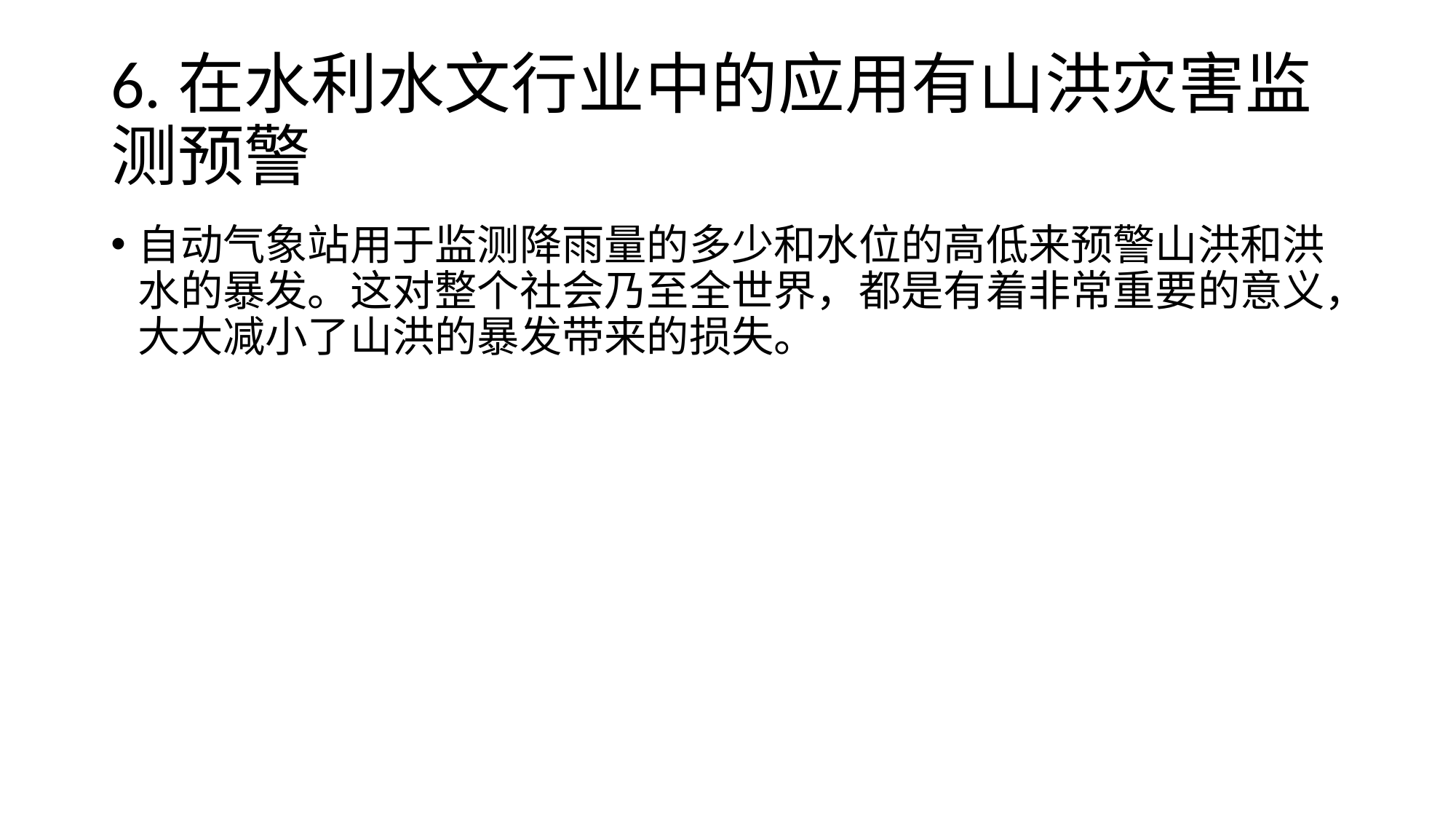

# 6.在水利水文行业中的应用有山洪灾害监测预警
自动气象站用于监测降雨量的多少和水位的高低来预警山洪和洪水的暴发。这对整个社会乃至全世界，都是有着非常重要的意义，大大减小了山洪的暴发带来的损失。